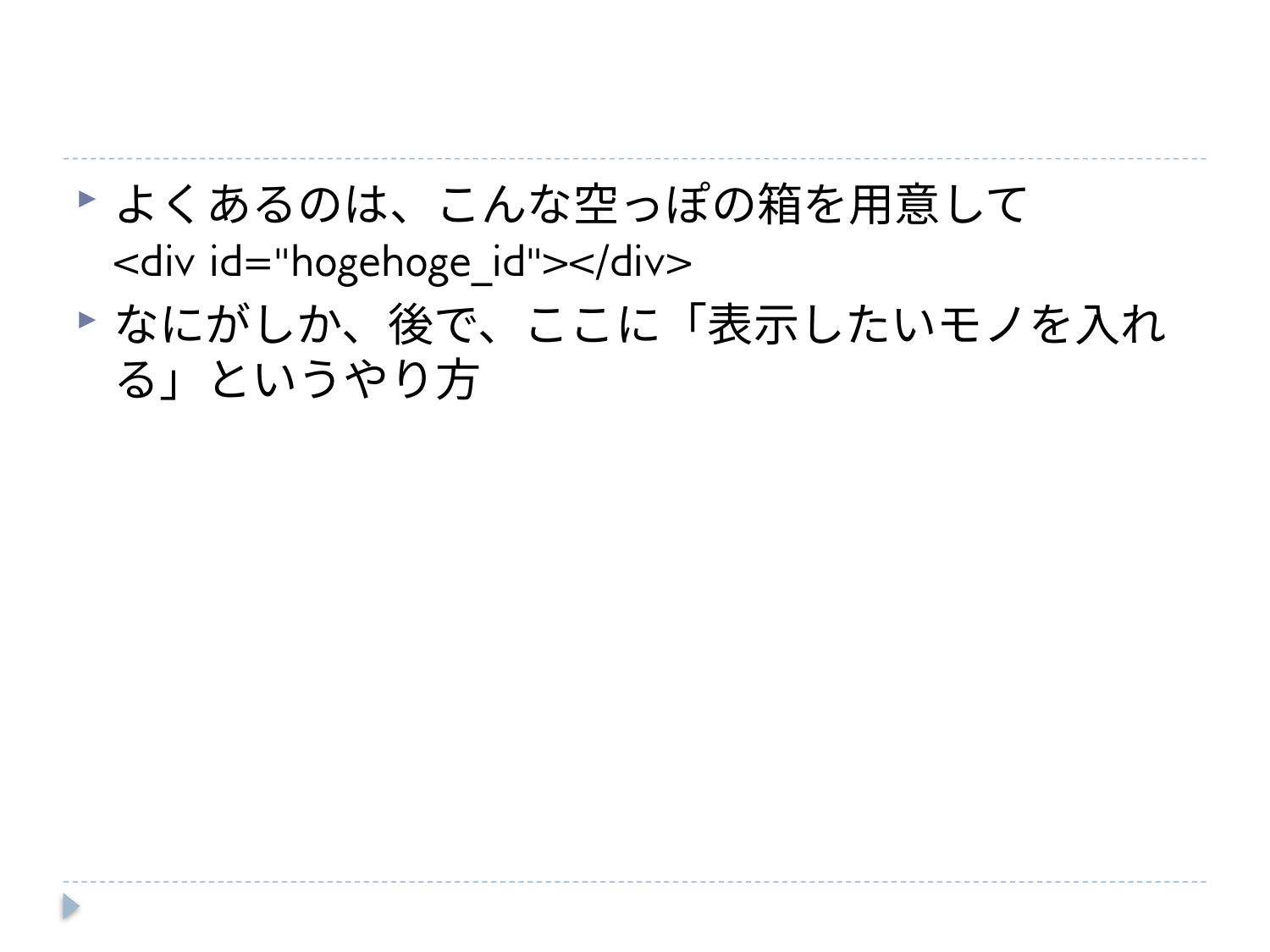

#
よくあるのは、こんな空っぽの箱を用意して
<div id="hogehoge_id"></div>
なにがしか、後で、ここに「表示したいモノを入れる」というやり方